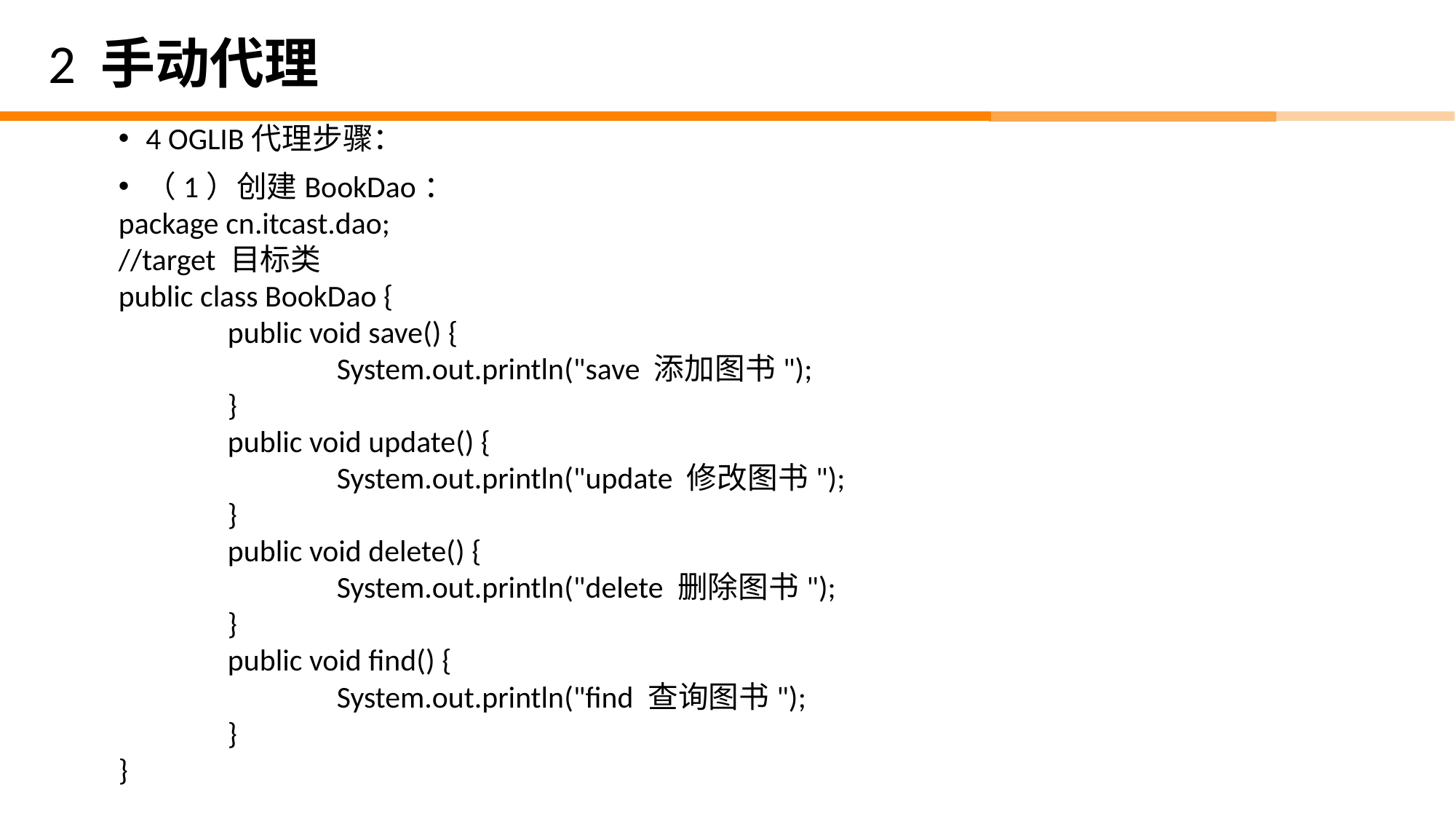

# 2 手动代理
4 OGLIB代理步骤：
（1）创建BookDao：
package cn.itcast.dao;
//target 目标类
public class BookDao {
	public void save() {
		System.out.println("save 添加图书");
	}
	public void update() {
		System.out.println("update 修改图书");
	}
	public void delete() {
		System.out.println("delete 删除图书");
	}
	public void find() {
		System.out.println("find 查询图书");
	}
}